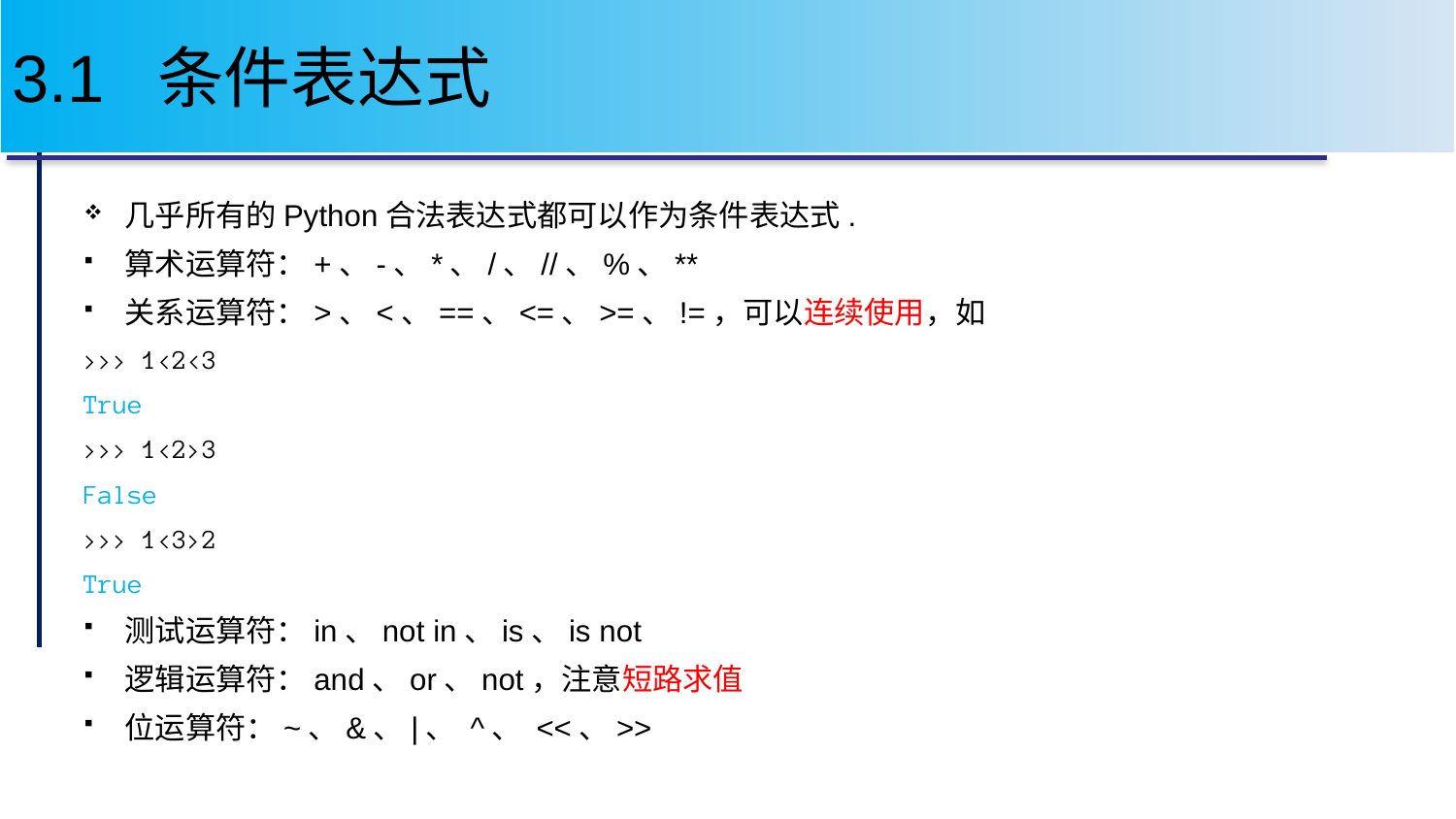

# 3.1  条件表达式
几乎所有的Python合法表达式都可以作为条件表达式.
算术运算符：+、-、*、/、//、%、**
关系运算符：>、<、==、<=、>=、!=，可以连续使用，如
>>> 1<2<3
True
>>> 1<2>3
False
>>> 1<3>2
True
测试运算符：in、not in、is、is not
逻辑运算符：and、or、not，注意短路求值
位运算符：~、&、|、 ^、 <<、>>